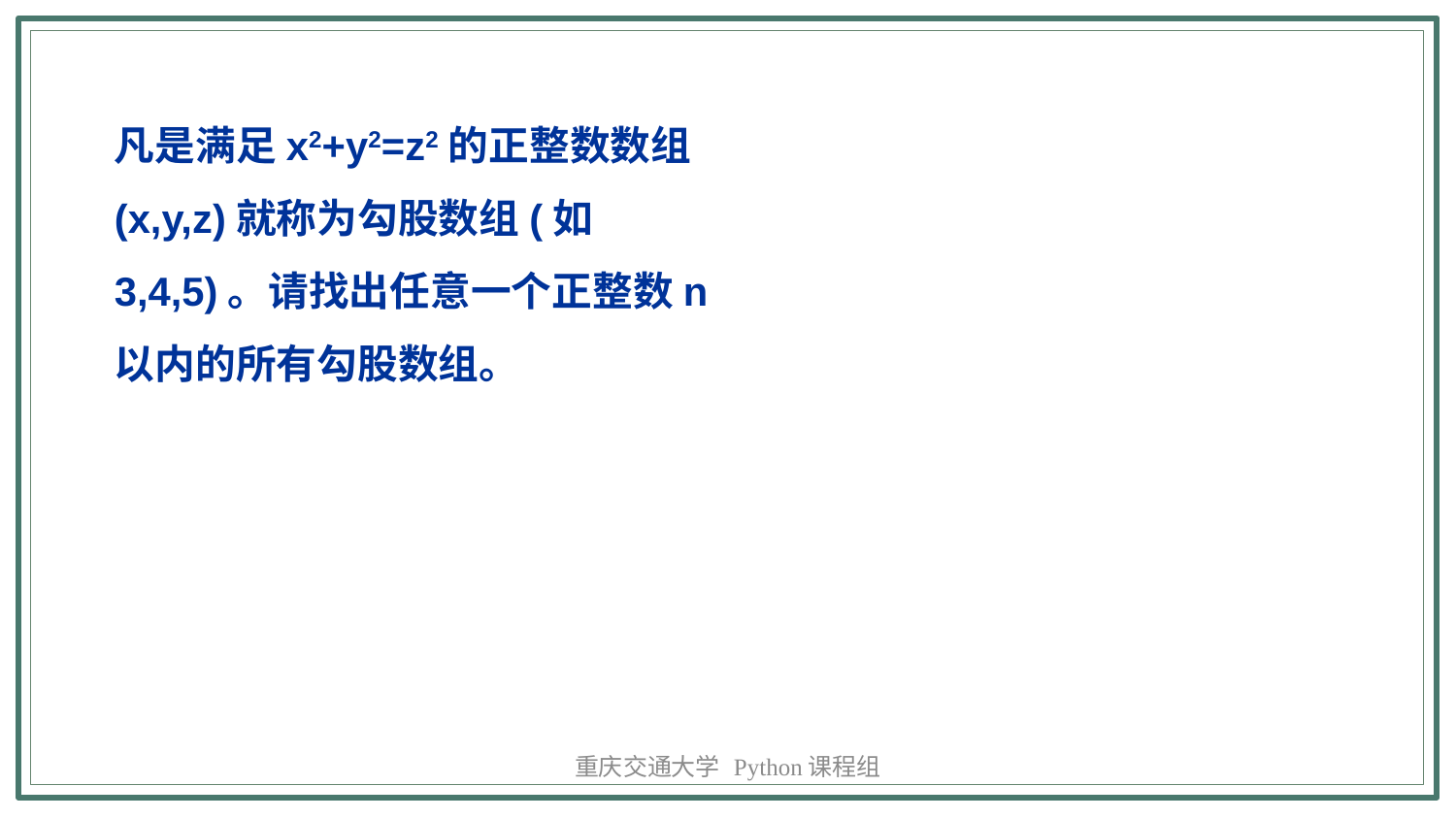

凡是满足x2+y2=z2的正整数数组(x,y,z)就称为勾股数组(如3,4,5)。请找出任意一个正整数n以内的所有勾股数组。
重庆交通大学 Python课程组